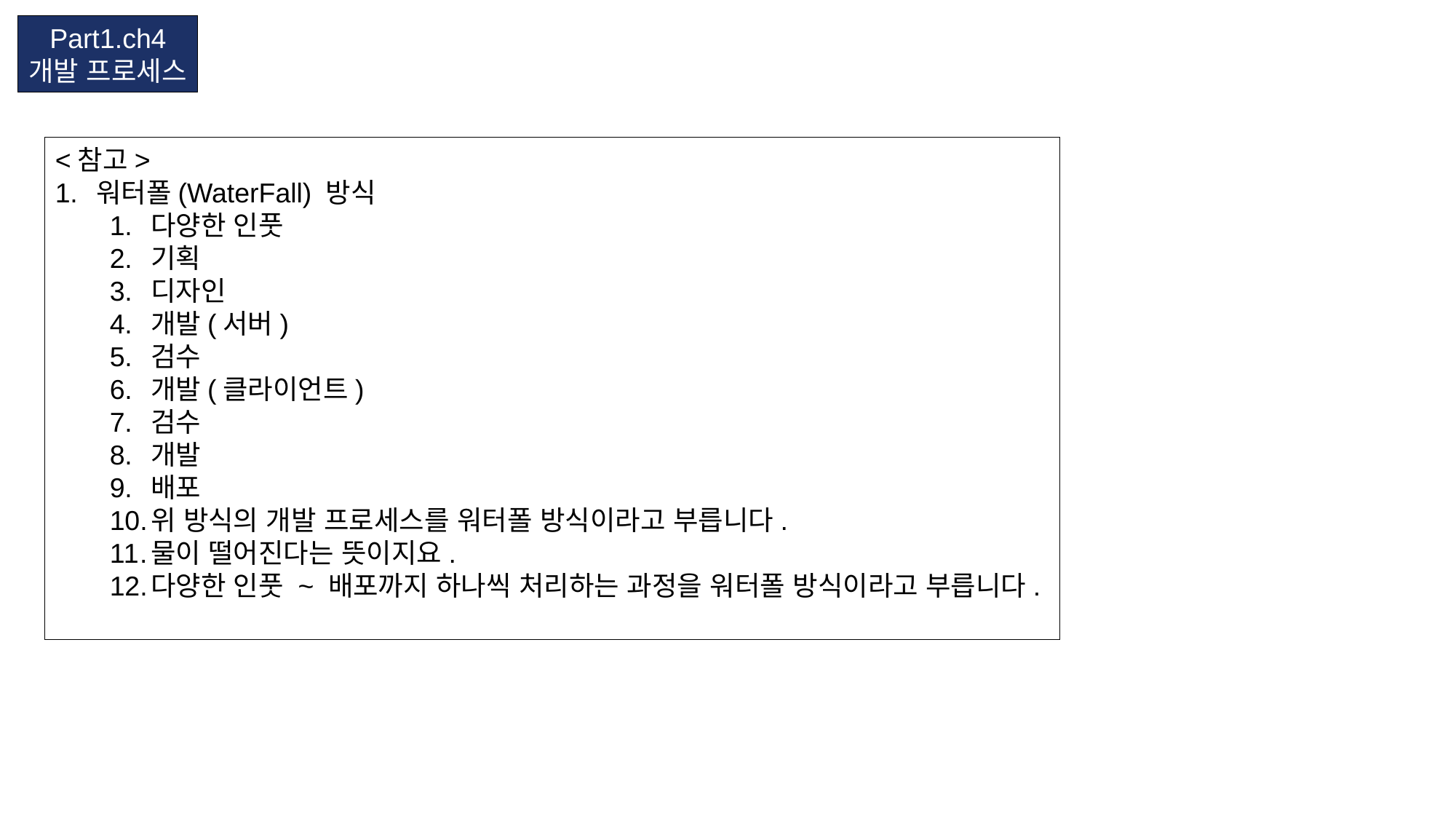

Part1.ch4
개발 프로세스
<참고>
워터폴(WaterFall) 방식
다양한 인풋
기획
디자인
개발(서버)
검수
개발(클라이언트)
검수
개발
배포
위 방식의 개발 프로세스를 워터폴 방식이라고 부릅니다.
물이 떨어진다는 뜻이지요.
다양한 인풋 ~ 배포까지 하나씩 처리하는 과정을 워터폴 방식이라고 부릅니다.